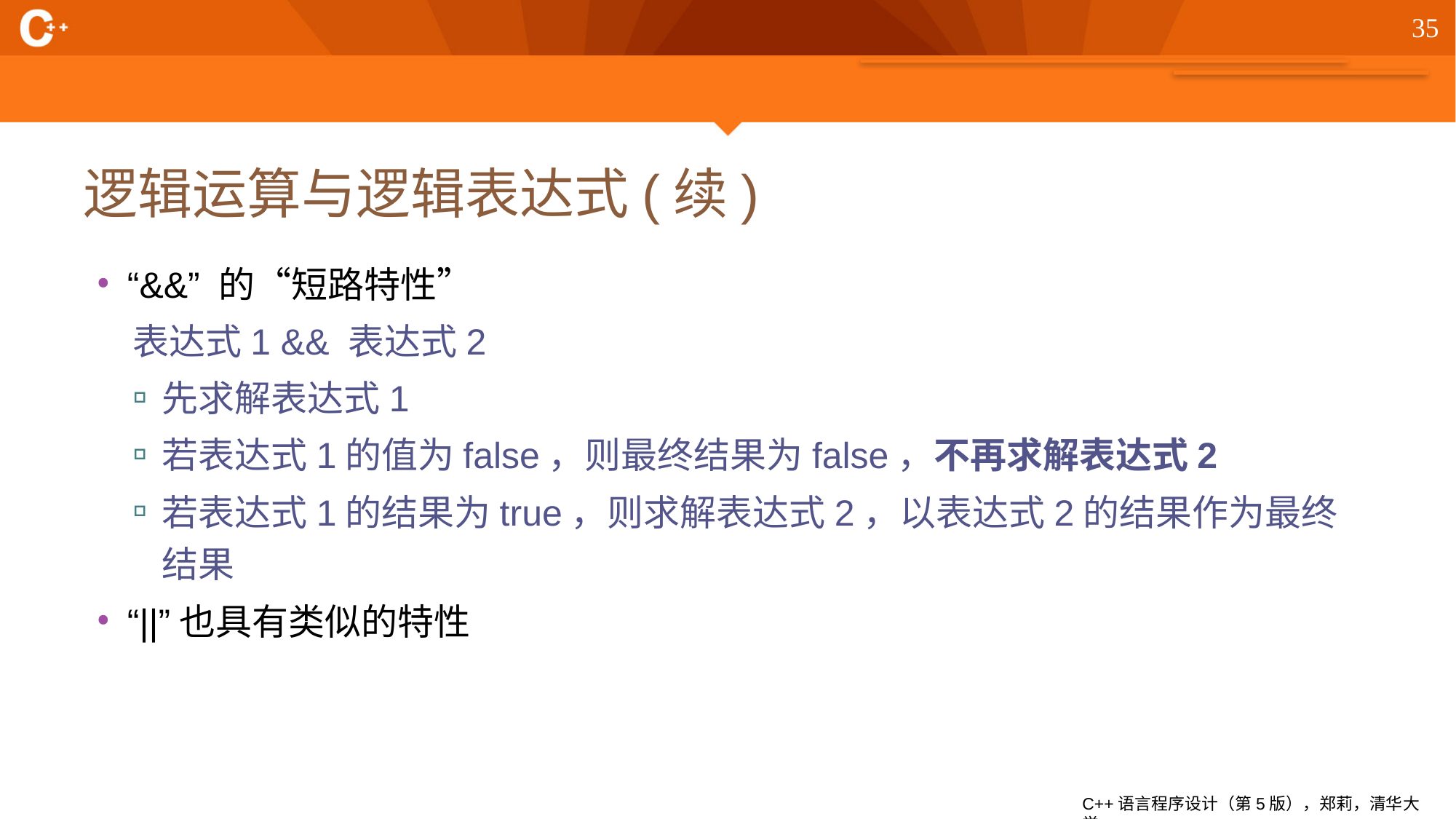

35
# 逻辑运算与逻辑表达式(续)
“&&” 的“短路特性”
表达式1 && 表达式2
先求解表达式1
若表达式1的值为false，则最终结果为false，不再求解表达式2
若表达式1的结果为true，则求解表达式2，以表达式2的结果作为最终结果
“||”也具有类似的特性